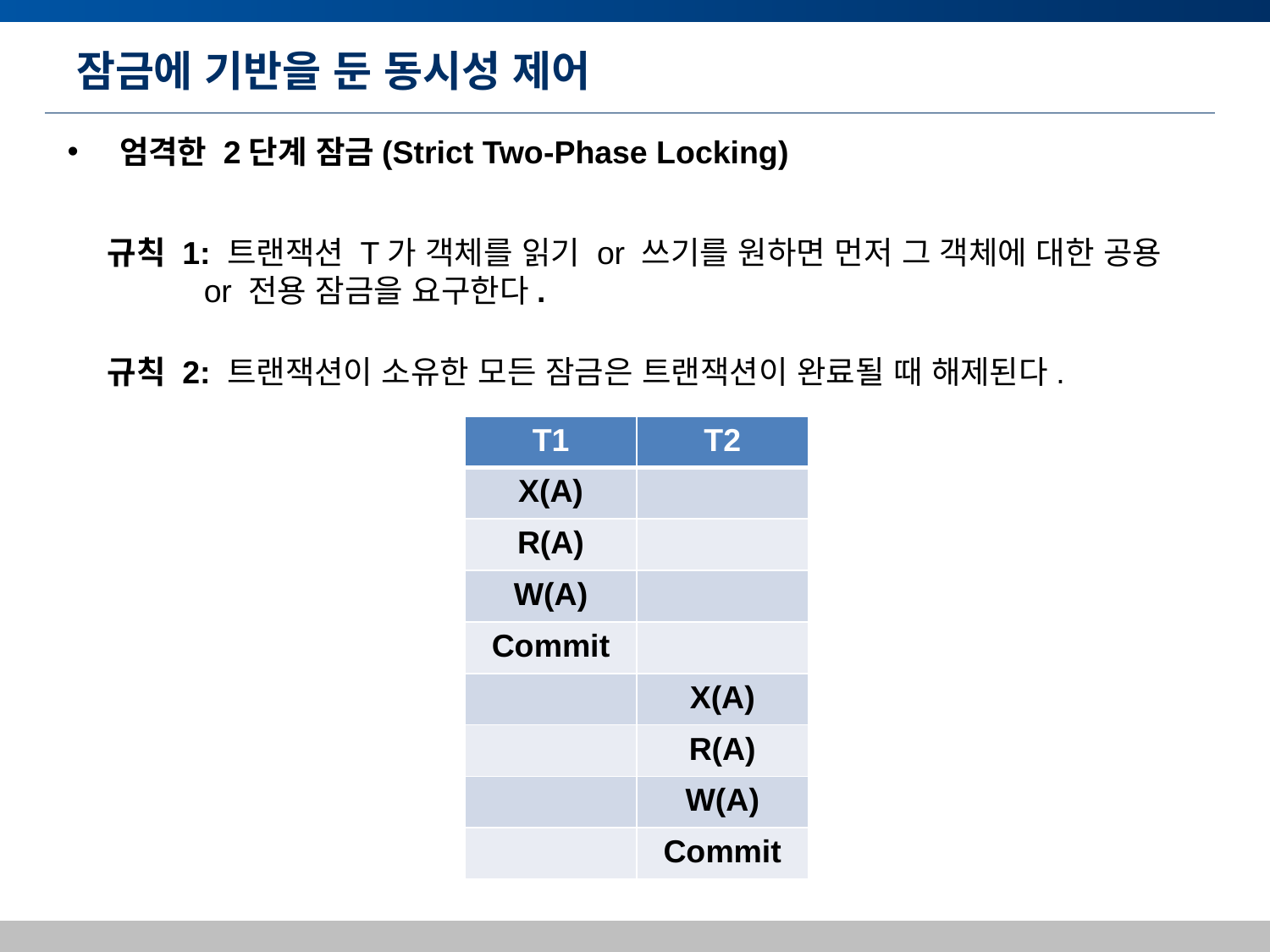

# 잠금에 기반을 둔 동시성 제어
  엄격한 2단계 잠금(Strict Two-Phase Locking)
규칙 1: 트랜잭션 T가 객체를 읽기 or 쓰기를 원하면 먼저 그 객체에 대한 공용
          or 전용 잠금을 요구한다.
규칙 2: 트랜잭션이 소유한 모든 잠금은 트랜잭션이 완료될 때 해제된다.
| T1 | T2 |
| --- | --- |
| X(A) |  |
| R(A) |  |
| W(A) |  |
| Commit |  |
|  | X(A) |
|  | R(A) |
|  | W(A) |
|  | Commit |